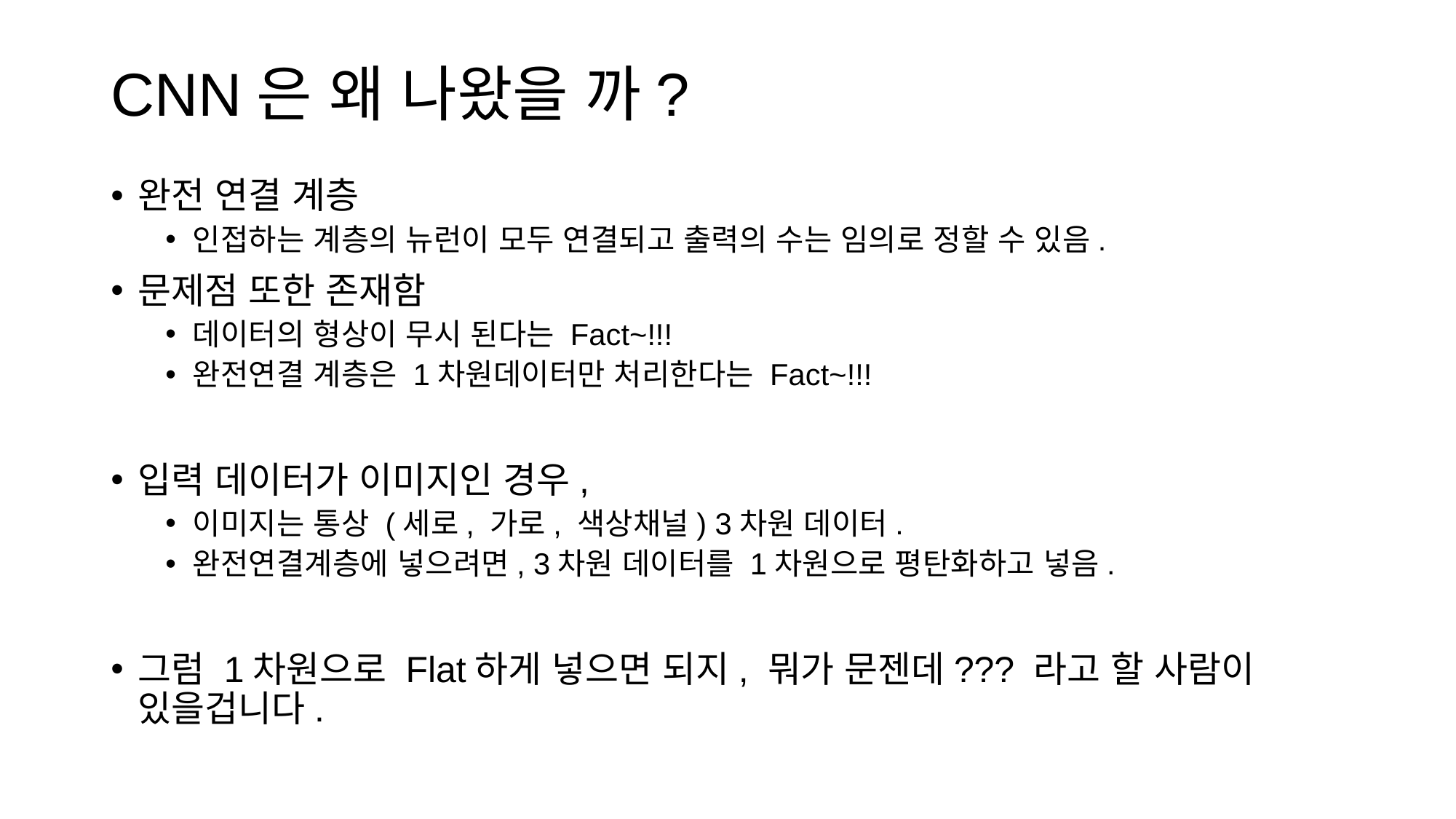

# CNN은 왜 나왔을 까?
완전 연결 계층
인접하는 계층의 뉴런이 모두 연결되고 출력의 수는 임의로 정할 수 있음.
문제점 또한 존재함
데이터의 형상이 무시 된다는 Fact~!!!
완전연결 계층은 1차원데이터만 처리한다는 Fact~!!!

입력 데이터가 이미지인 경우,
이미지는 통상 (세로, 가로, 색상채널) 3차원 데이터.
완전연결계층에 넣으려면, 3차원 데이터를 1차원으로 평탄화하고 넣음.

그럼 1차원으로 Flat하게 넣으면 되지, 뭐가 문젠데??? 라고 할 사람이 있을겁니다.